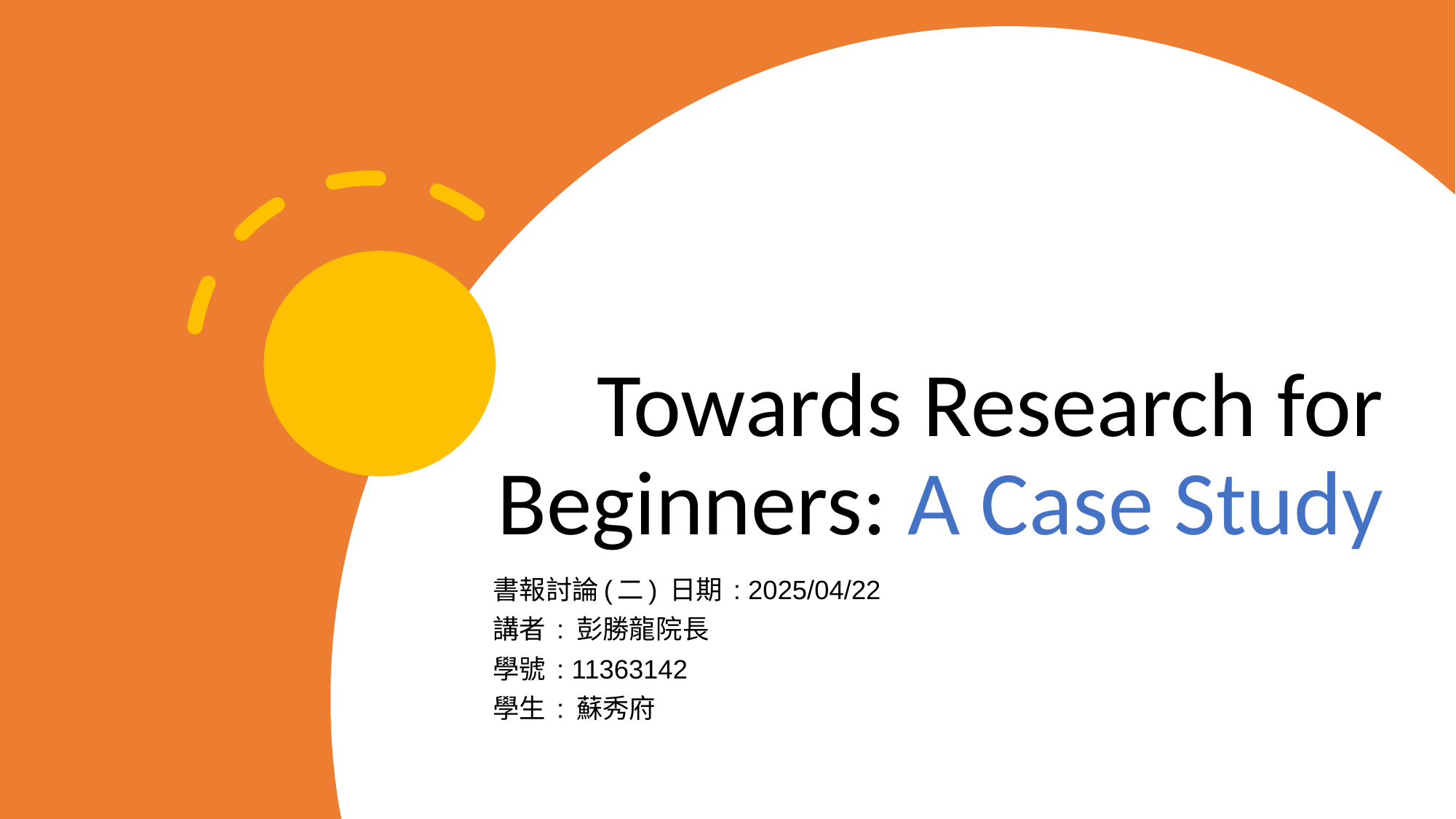

# Towards Research for Beginners: A Case Study

書報討論(二) 日期 : 2025/04/22
講者 : 彭勝龍院長
學號 : 11363142
學生 : 蘇秀府